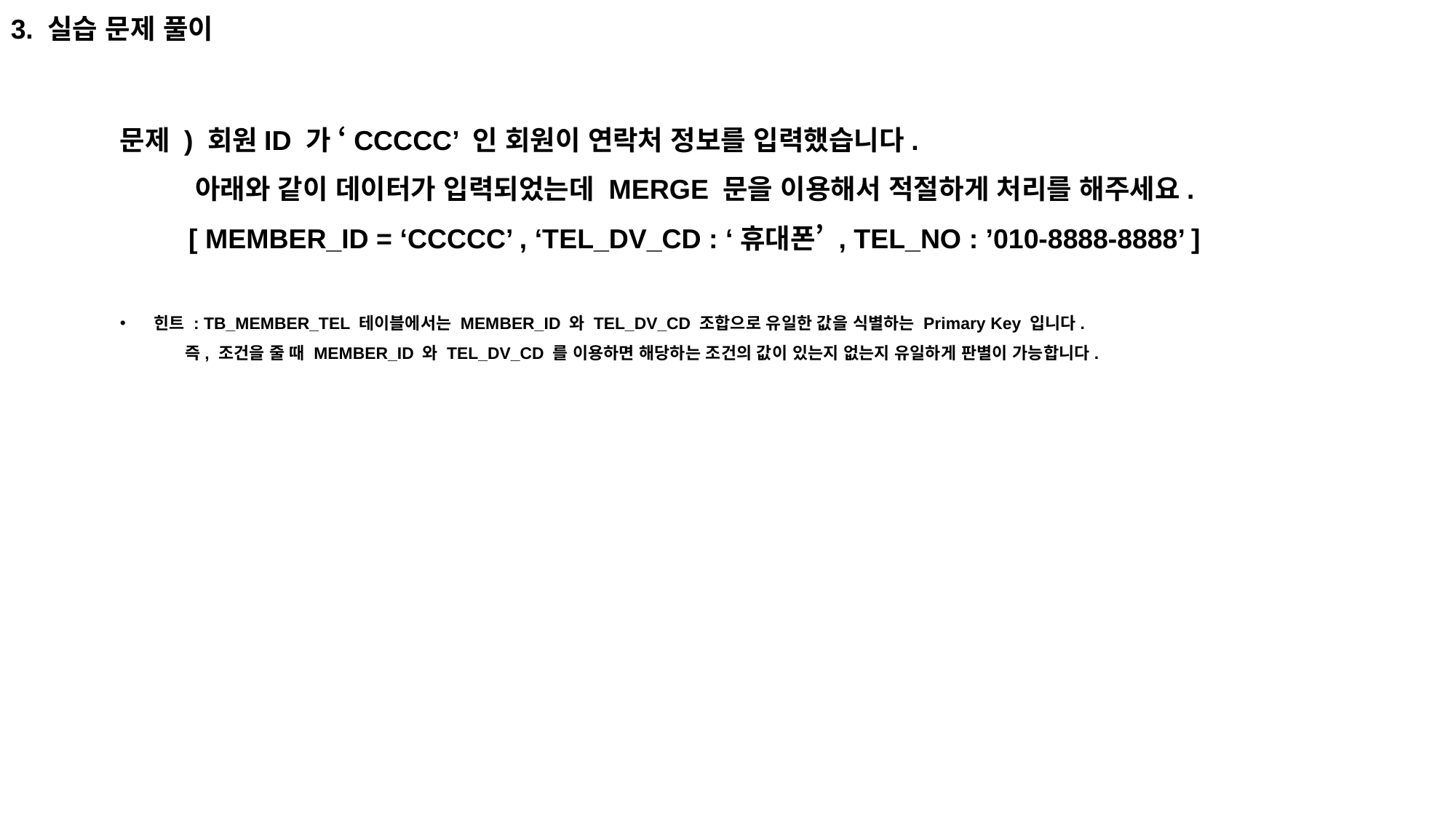

3. 실습 문제 풀이
문제 ) 회원ID 가 ‘CCCCC’ 인 회원이 연락처 정보를 입력했습니다.
         아래와 같이 데이터가 입력되었는데 MERGE 문을 이용해서 적절하게 처리를 해주세요.
         [ MEMBER_ID = ‘CCCCC’ , ‘TEL_DV_CD : ‘휴대폰’ , TEL_NO : ’010-8888-8888’ ]

힌트 : TB_MEMBER_TEL 테이블에서는 MEMBER_ID 와 TEL_DV_CD 조합으로 유일한 값을 식별하는 Primary Key 입니다.
             즉, 조건을 줄 때 MEMBER_ID 와 TEL_DV_CD 를 이용하면 해당하는 조건의 값이 있는지 없는지 유일하게 판별이 가능합니다.